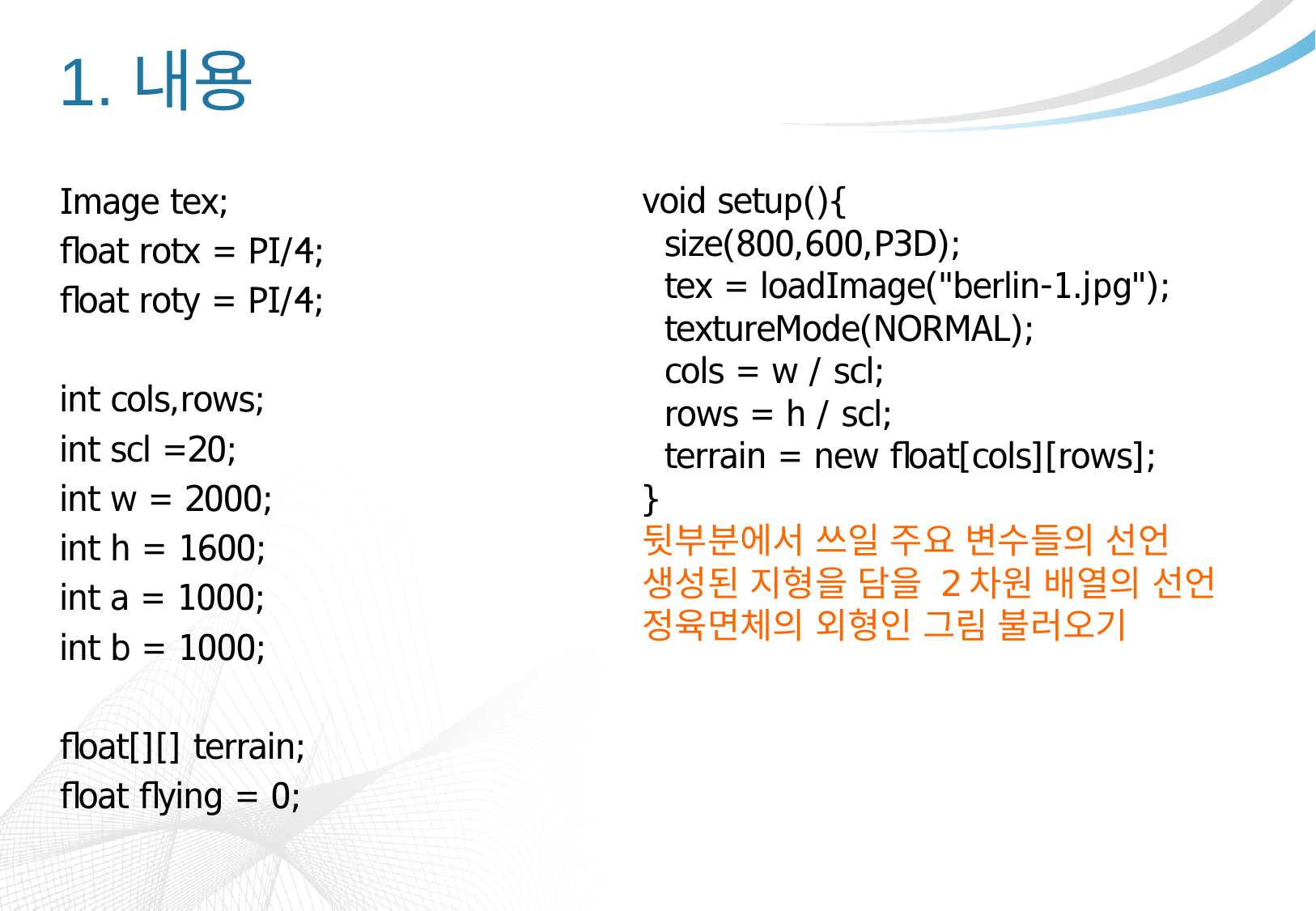

# 1.내용
Image tex;
float rotx = PI/4;
float roty = PI/4;

int cols,rows;
int scl =20;
int w = 2000;
int h = 1600;
int a = 1000;
int b = 1000;

float[][] terrain;
float flying = 0;
void setup(){
  size(800,600,P3D);
  tex = loadImage("berlin-1.jpg");
  textureMode(NORMAL);
  cols = w / scl;
  rows = h / scl;
  terrain = new float[cols][rows];
}
뒷부분에서 쓰일 주요 변수들의 선언
생성된 지형을 담을 2차원 배열의 선언
정육면체의 외형인 그림 불러오기